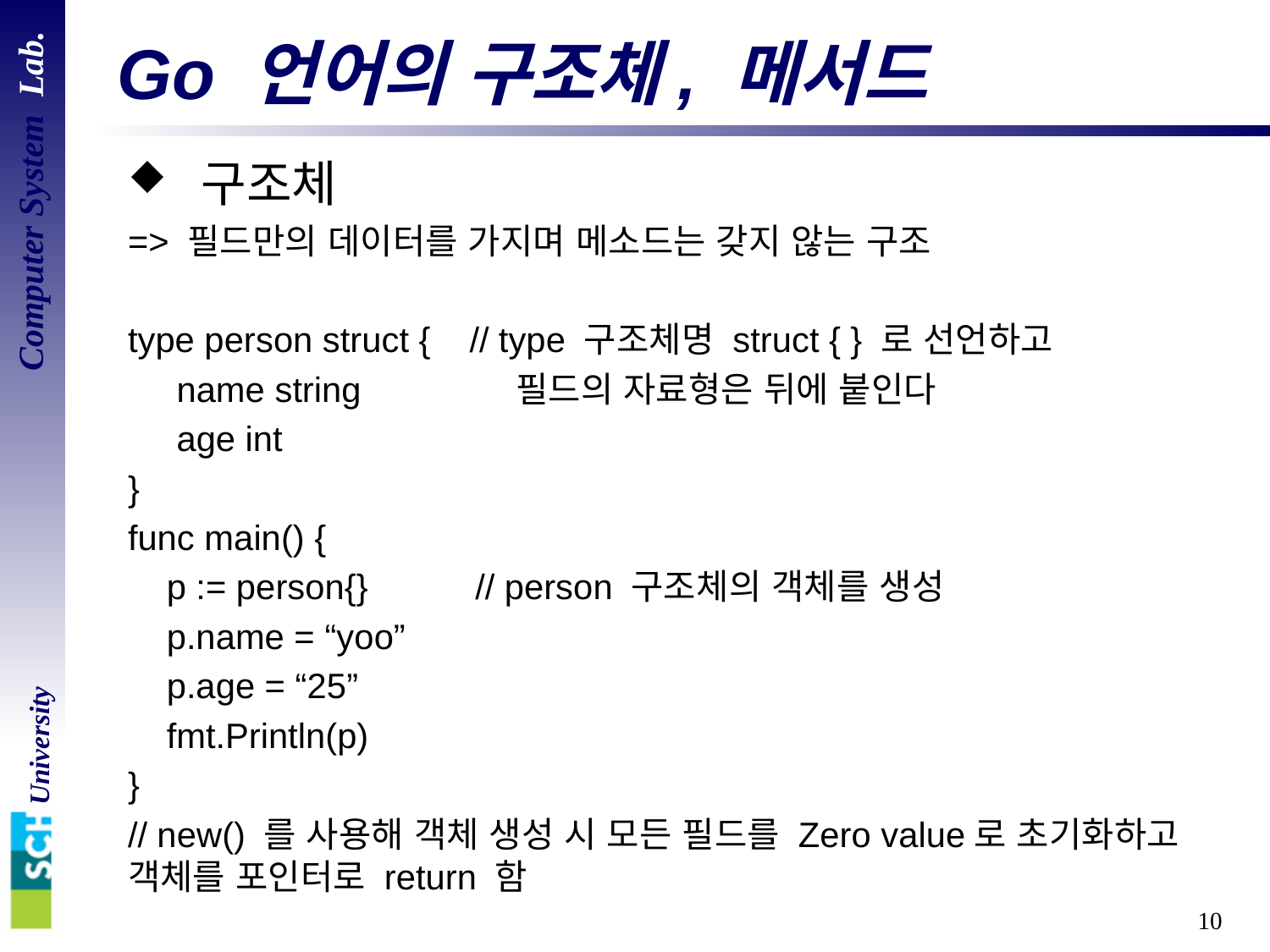

# Go 언어의 구조체, 메서드
 구조체
=> 필드만의 데이터를 가지며 메소드는 갖지 않는 구조

type person struct {    // type 구조체명 struct { } 로 선언하고
     name string               필드의 자료형은 뒤에 붙인다
     age int
}
func main() {
    p := person{}           // person 구조체의 객체를 생성
    p.name = “yoo”
    p.age = “25”
    fmt.Println(p)
}
// new() 를 사용해 객체 생성 시 모든 필드를 Zero value로 초기화하고 객체를 포인터로 return 함